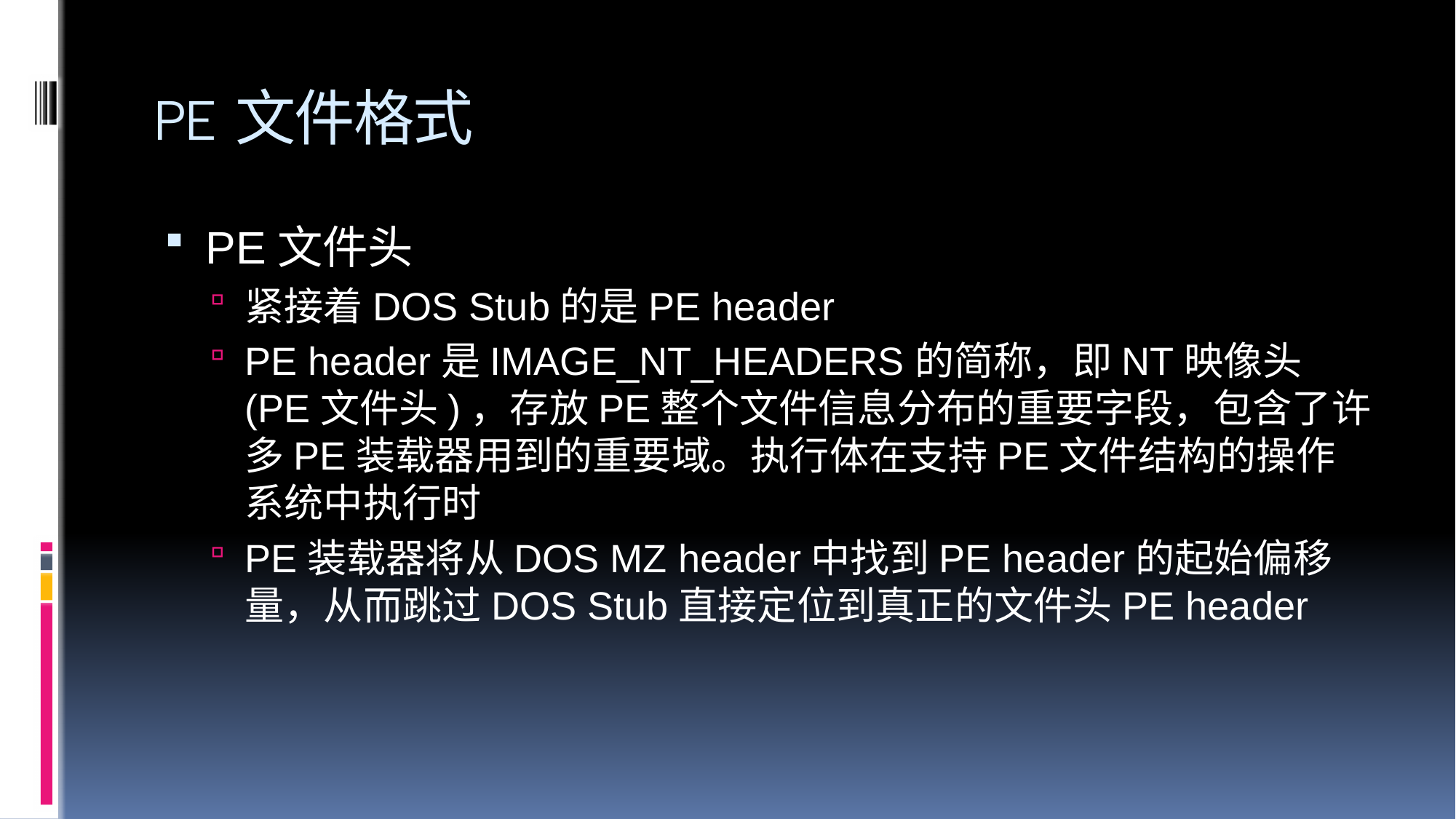

# PE文件格式
PE文件头
紧接着DOS Stub的是PE header
PE header是IMAGE_NT_HEADERS的简称，即NT映像头(PE文件头)，存放PE整个文件信息分布的重要字段，包含了许多PE装载器用到的重要域。执行体在支持PE文件结构的操作系统中执行时
PE装载器将从DOS MZ header中找到PE header的起始偏移量，从而跳过DOS Stub直接定位到真正的文件头PE header